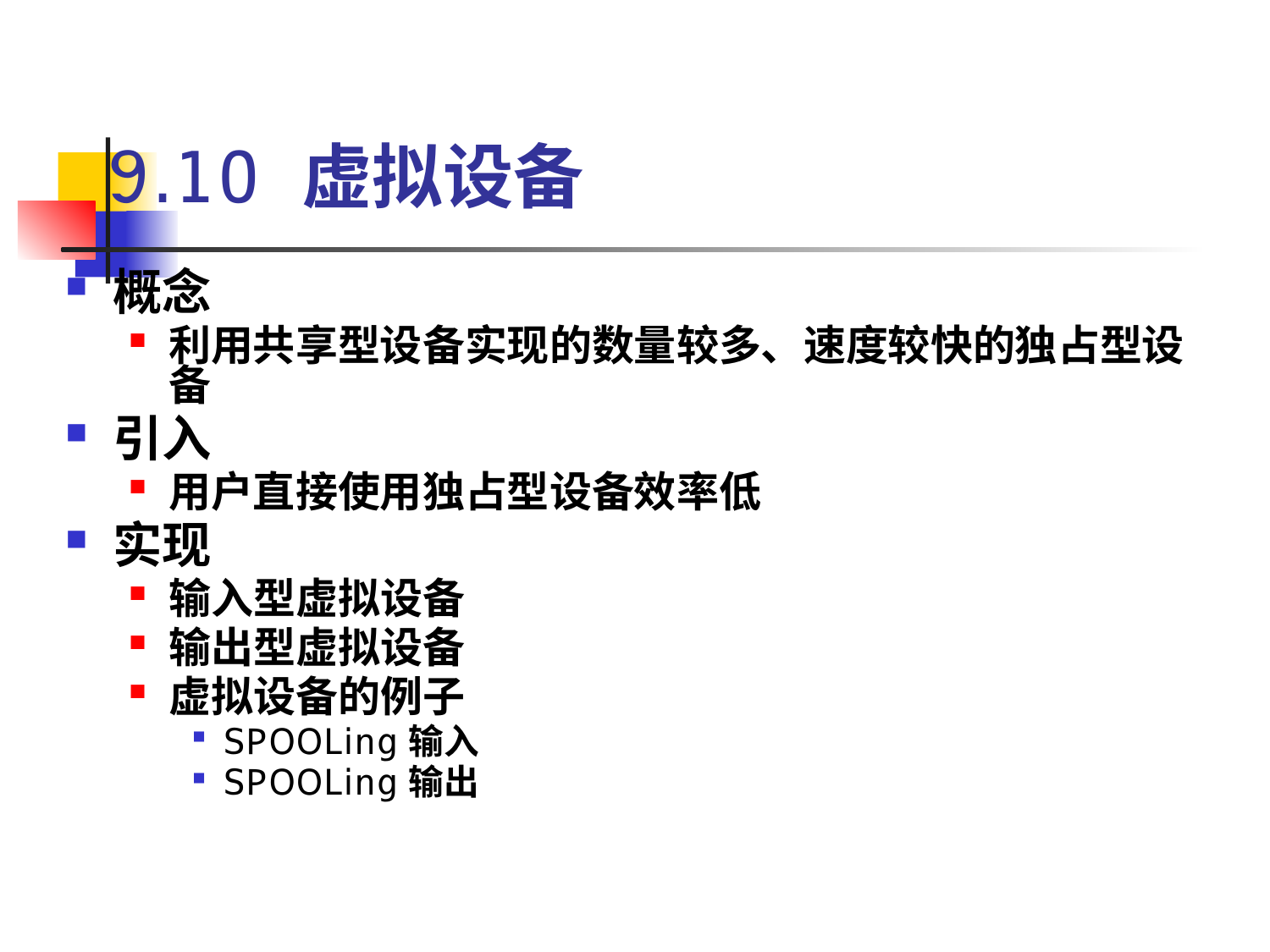

# 9.10 虚拟设备
概念
利用共享型设备实现的数量较多、速度较快的独占型设备
引入
用户直接使用独占型设备效率低
实现
输入型虚拟设备
输出型虚拟设备
虚拟设备的例子
SPOOLing输入
SPOOLing输出